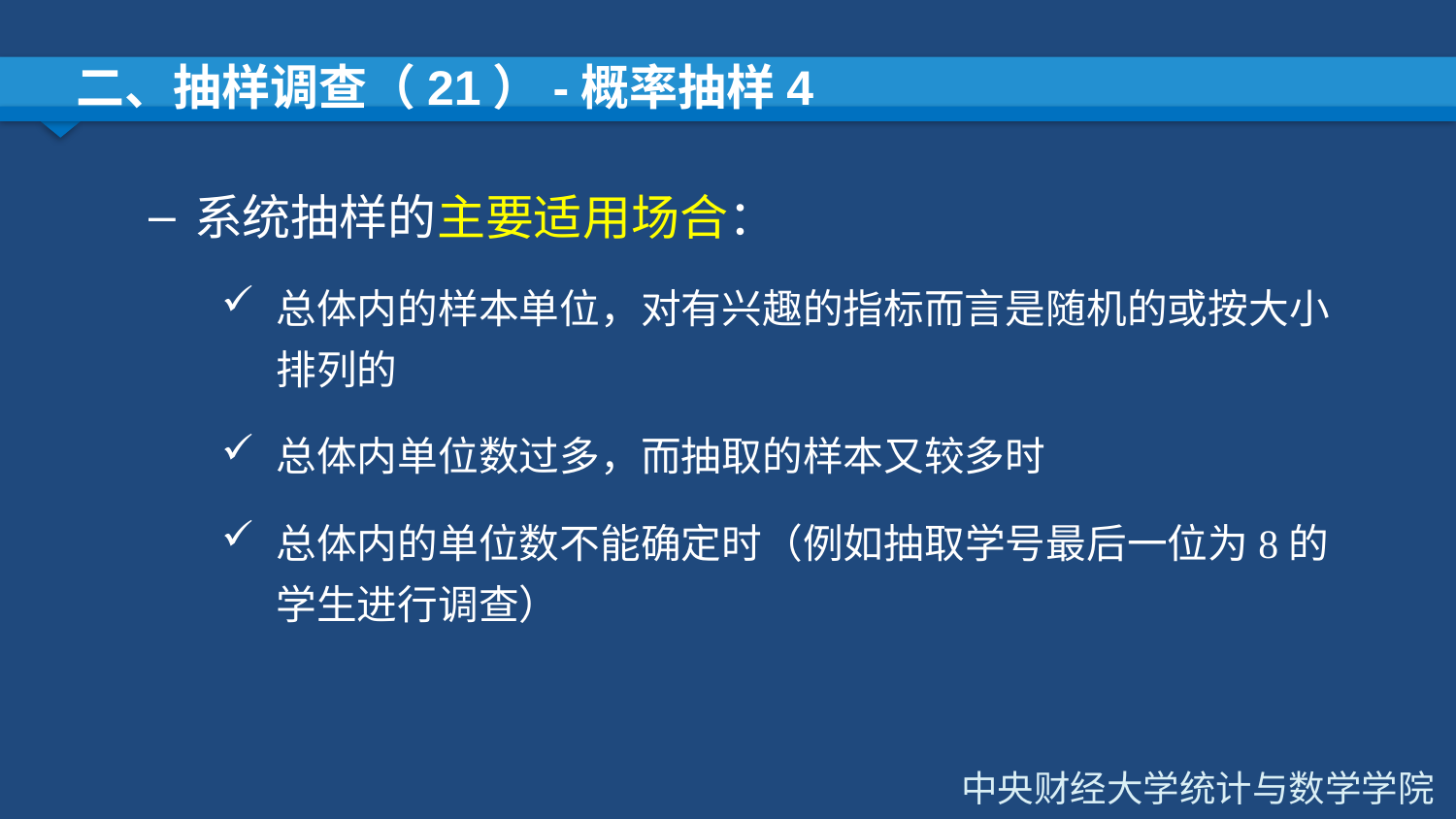

# 二、抽样调查（21）-概率抽样4
系统抽样的主要适用场合：
总体内的样本单位，对有兴趣的指标而言是随机的或按大小排列的
总体内单位数过多，而抽取的样本又较多时
总体内的单位数不能确定时（例如抽取学号最后一位为8的学生进行调查）